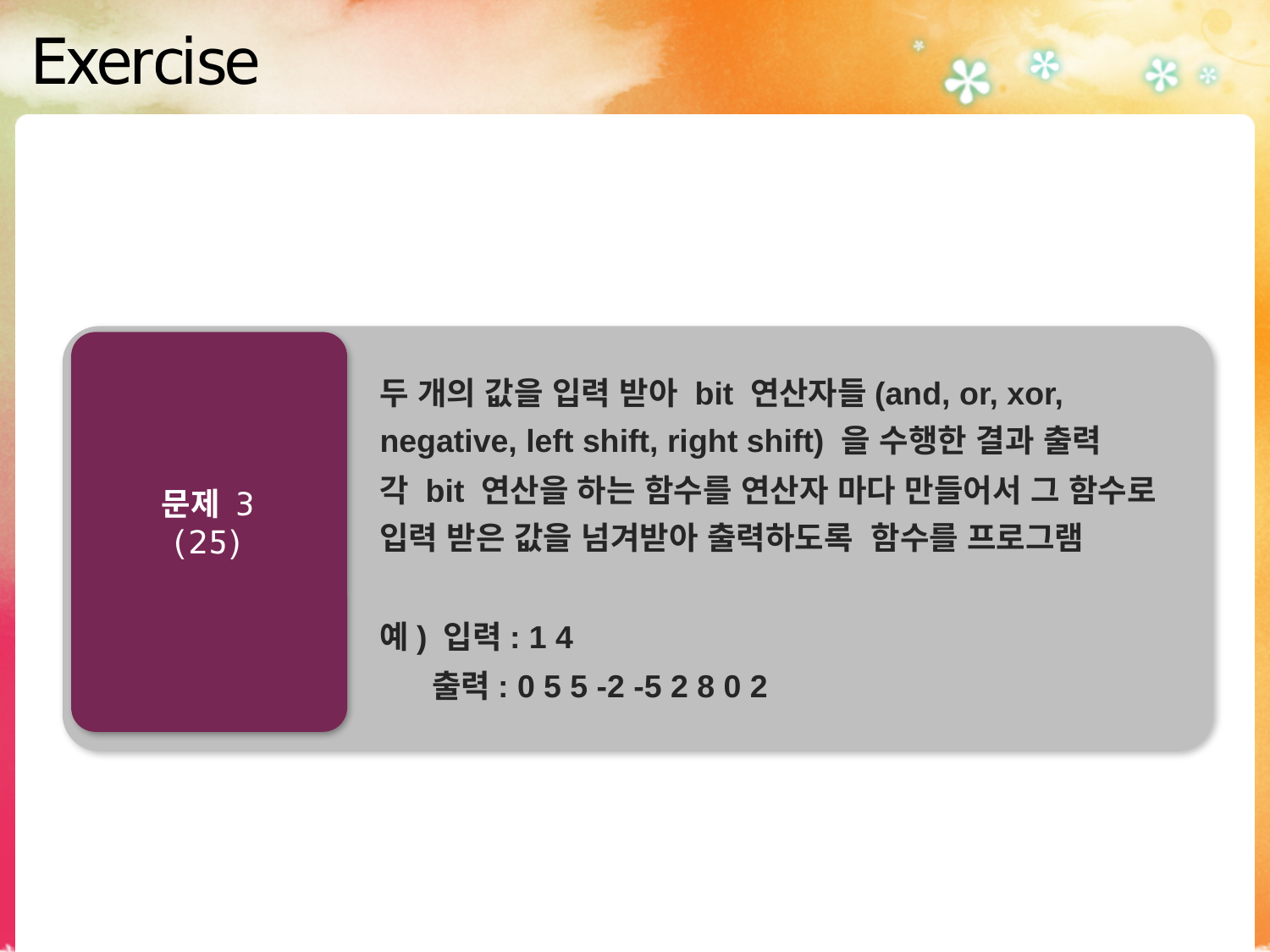

# Exercise

두 개의 값을 입력 받아 bit 연산자들(and, or, xor, negative, left shift, right shift) 을 수행한 결과 출력
각 bit 연산을 하는 함수를 연산자 마다 만들어서 그 함수로  입력 받은 값을 넘겨받아 출력하도록  함수를 프로그램

예) 입력: 1 4
     출력: 0 5 5 -2 -5 2 8 0 2
문제 3
(25)